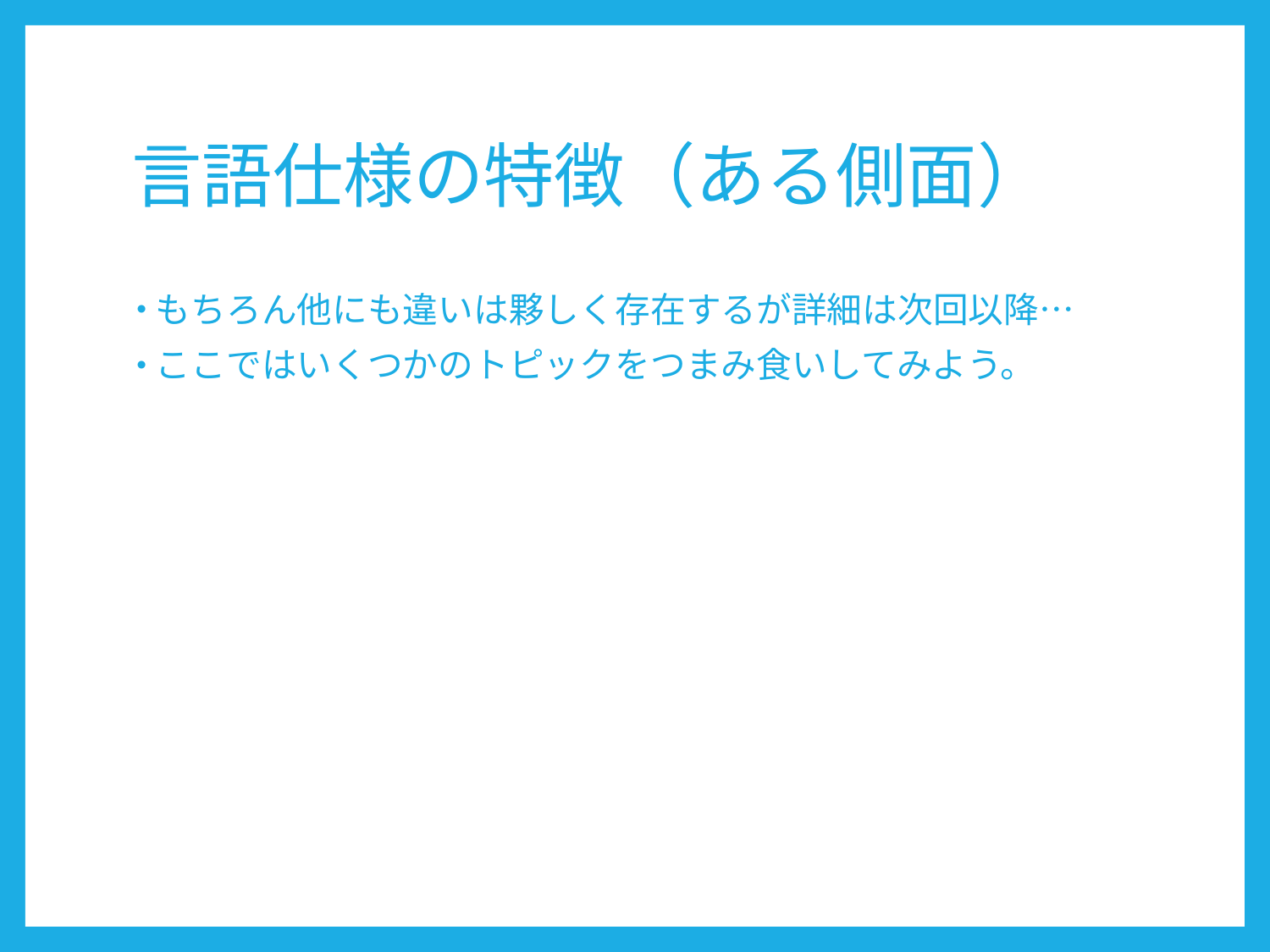

# 言語仕様の特徴（ある側面）
もちろん他にも違いは夥しく存在するが詳細は次回以降…
ここではいくつかのトピックをつまみ食いしてみよう。